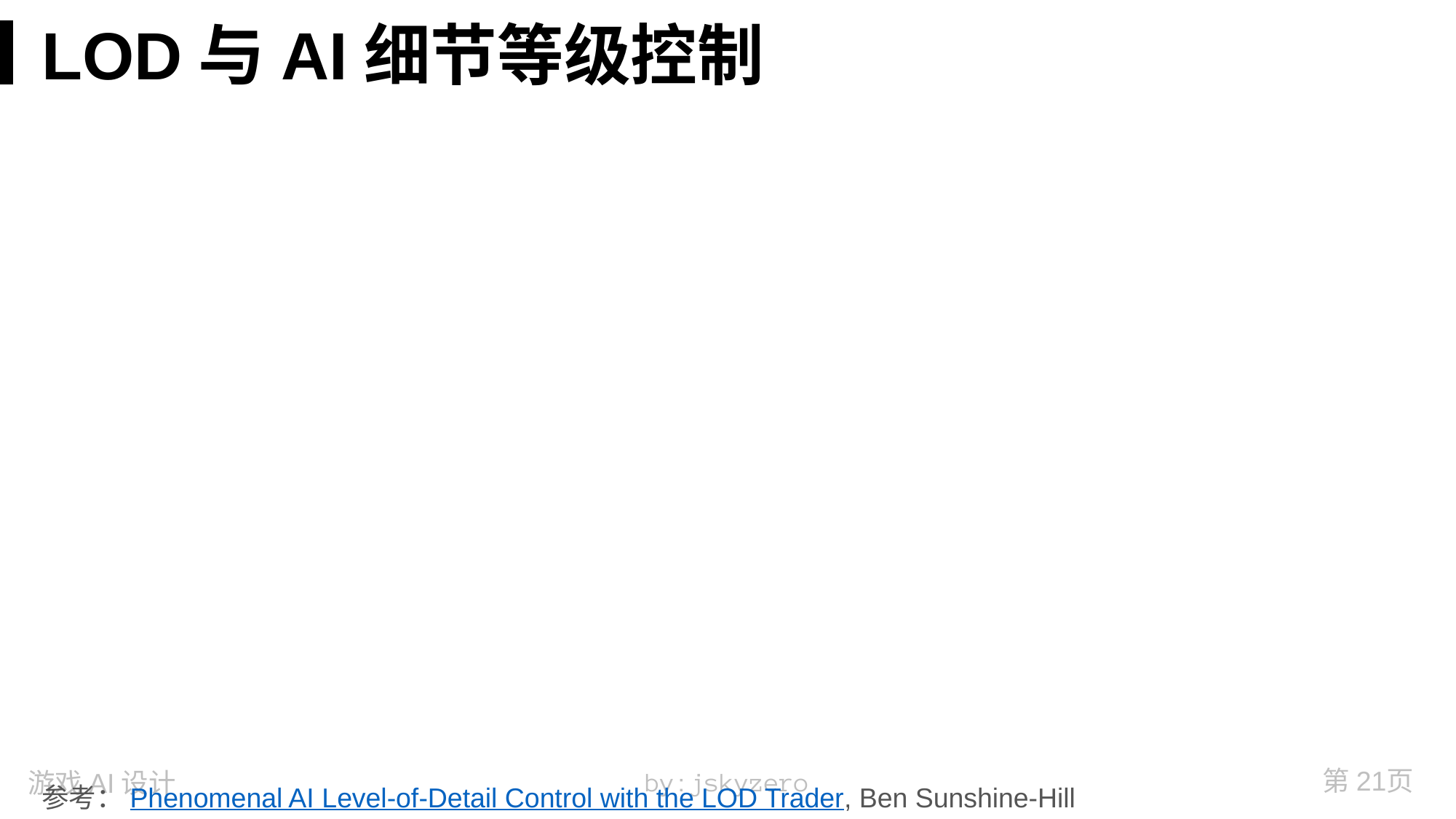

# LOD与AI细节等级控制
参考：Phenomenal AI Level-of-Detail Control with the LOD Trader, Ben Sunshine-Hill